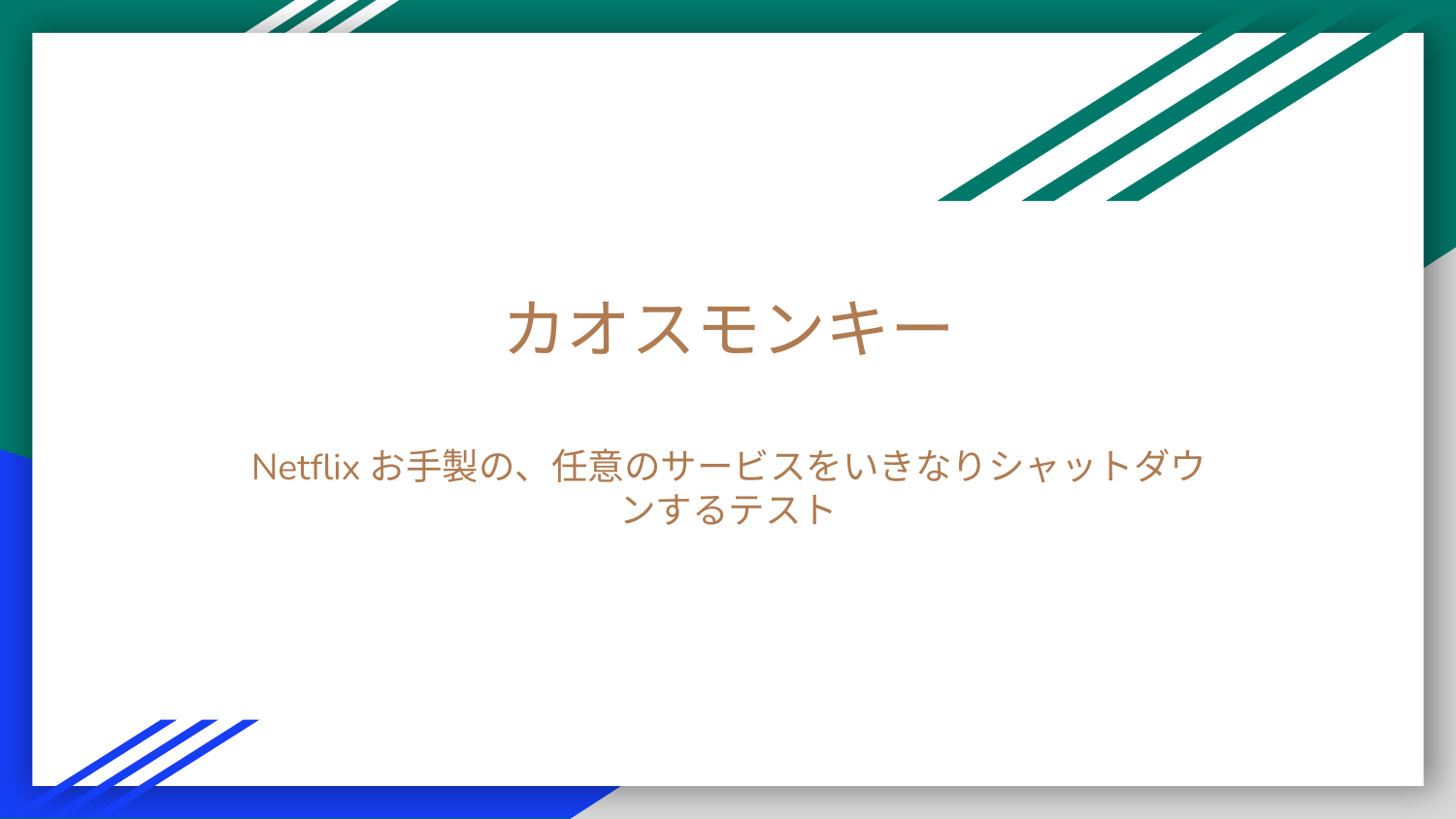

# カオスモンキー

Netflixお手製の、任意のサービスをいきなりシャットダウンするテスト